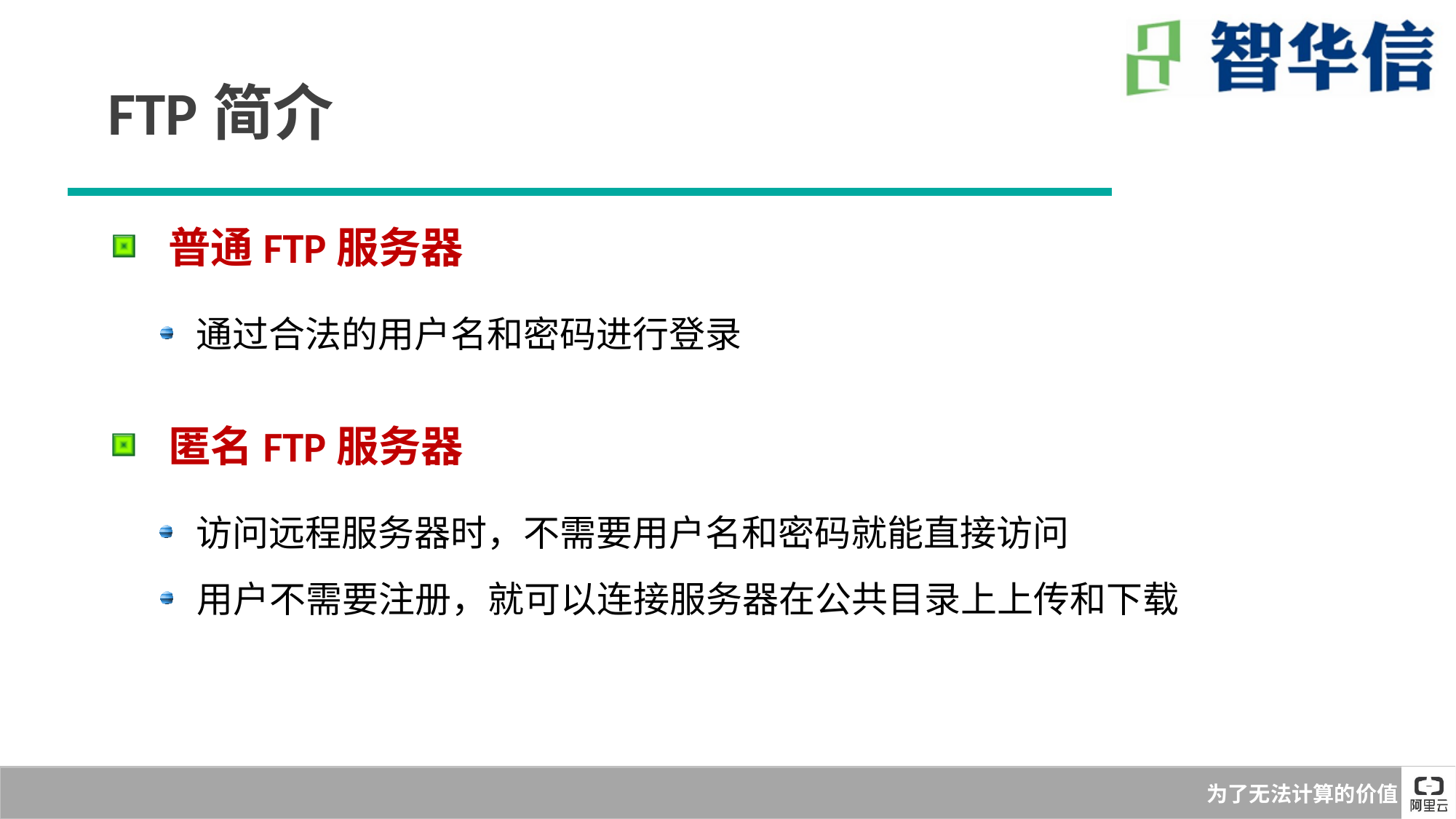

FTP简介
  普通FTP服务器
 通过合法的用户名和密码进行登录
  匿名FTP服务器
 访问远程服务器时，不需要用户名和密码就能直接访问
 用户不需要注册，就可以连接服务器在公共目录上上传和下载